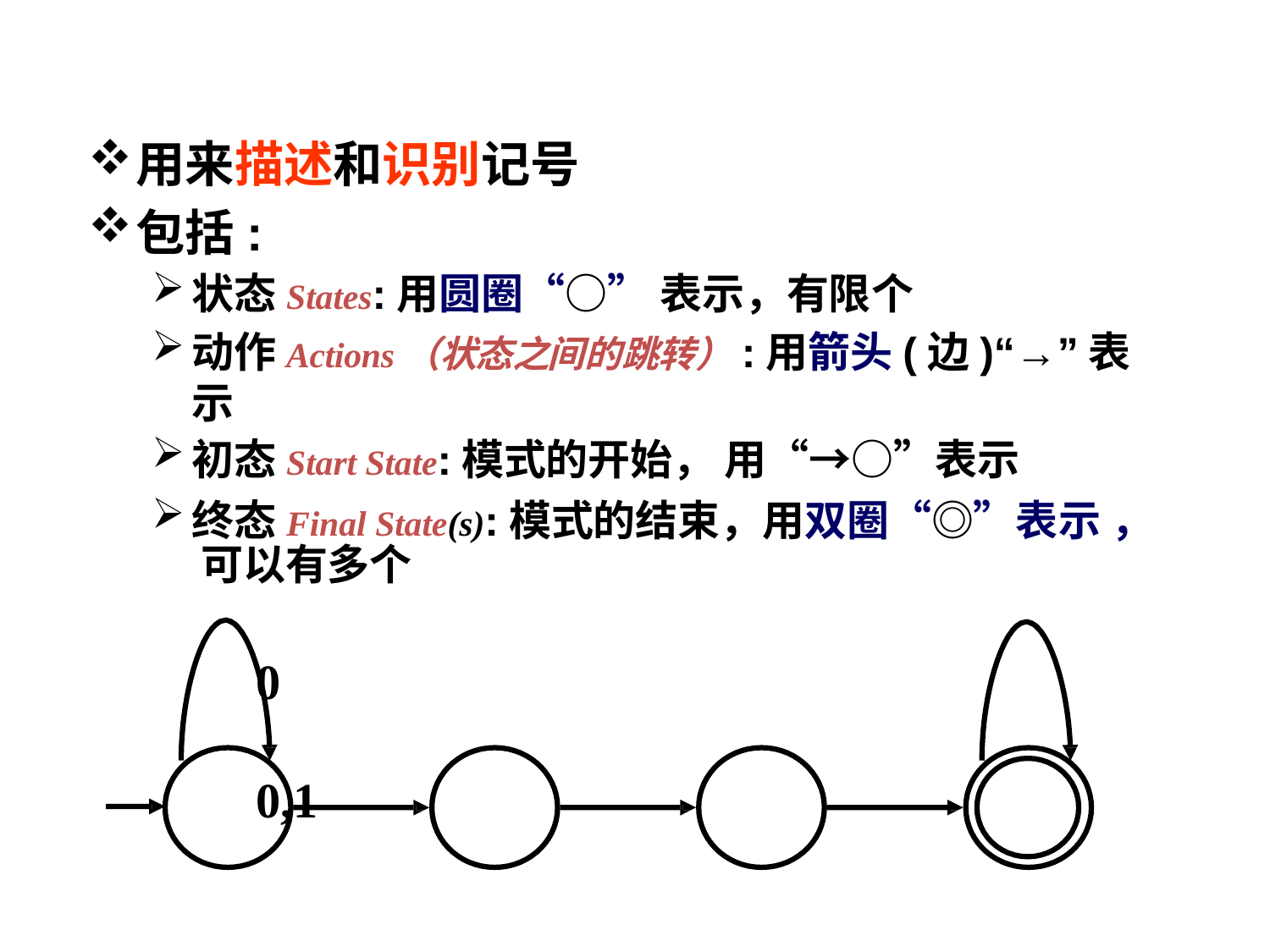

用来描述和识别记号
包括:
状态States:用圆圈“○” 表示，有限个
动作Actions（状态之间的跳转）:用箭头(边)“→”表示
初态Start State:模式的开始， 用“→○”表示
终态Final State(s):模式的结束，用双圈“◎”表示 ，  可以有多个

0	0,1

1	1	2	0	3	1	4